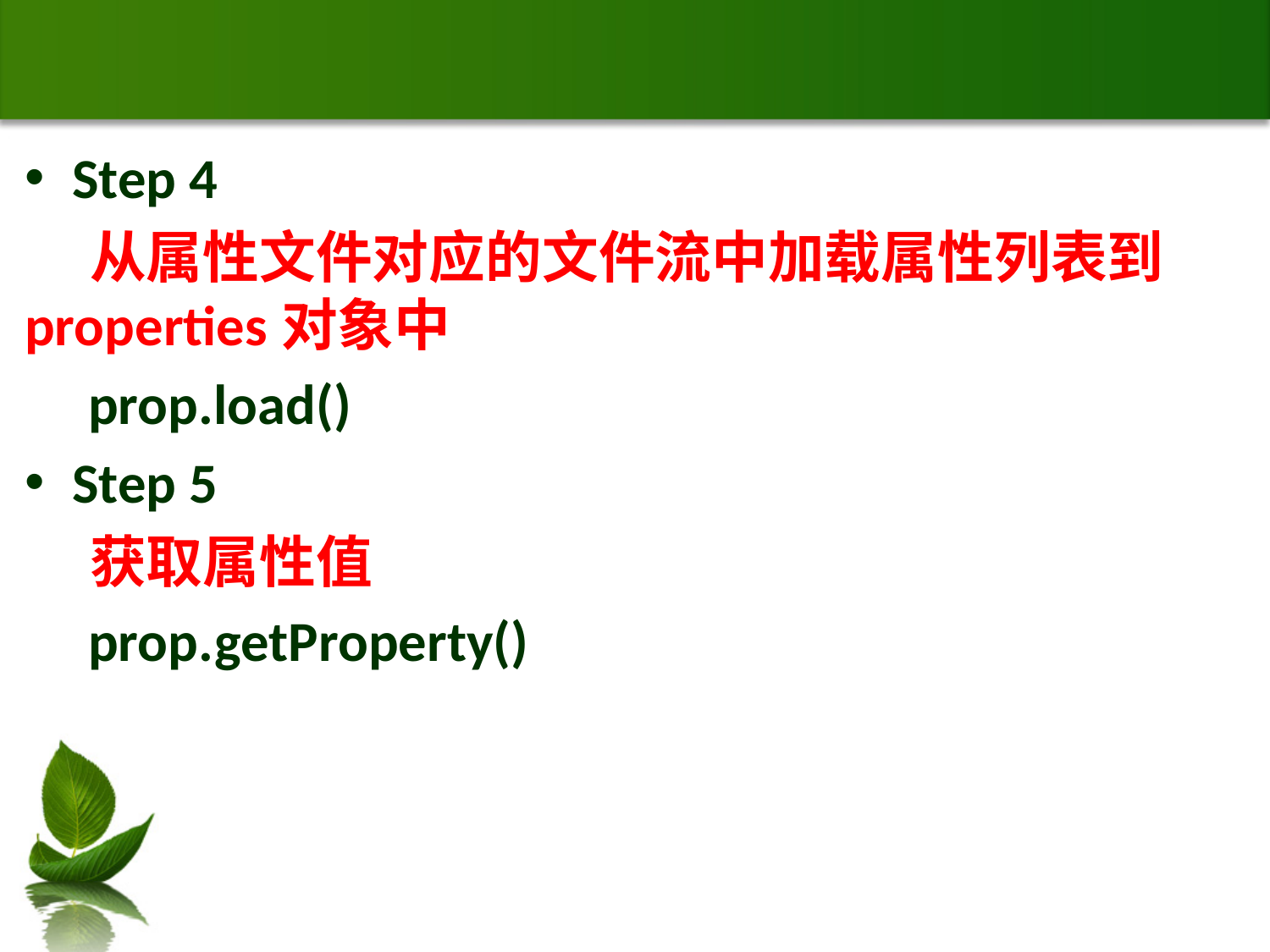

#
Step 4
    从属性文件对应的文件流中加载属性列表到properties对象中
     prop.load()
Step 5
    获取属性值
     prop.getProperty()